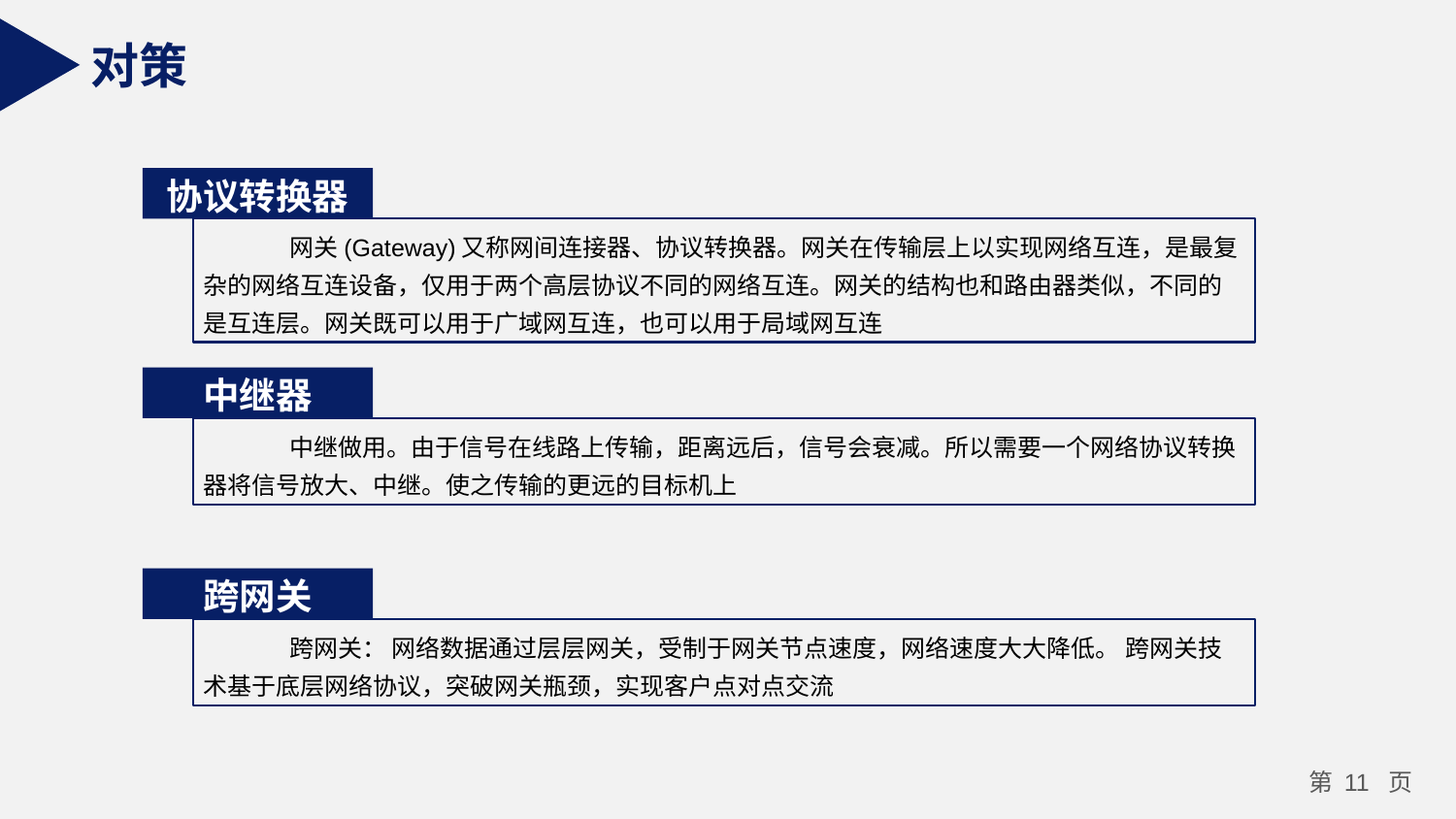

对策
协议转换器
网关(Gateway)又称网间连接器、协议转换器。网关在传输层上以实现网络互连，是最复杂的网络互连设备，仅用于两个高层协议不同的网络互连。网关的结构也和路由器类似，不同的是互连层。网关既可以用于广域网互连，也可以用于局域网互连
中继器
中继做用。由于信号在线路上传输，距离远后，信号会衰减。所以需要一个网络协议转换器将信号放大、中继。使之传输的更远的目标机上
跨网关
跨网关： 网络数据通过层层网关，受制于网关节点速度，网络速度大大降低。 跨网关技术基于底层网络协议，突破网关瓶颈，实现客户点对点交流